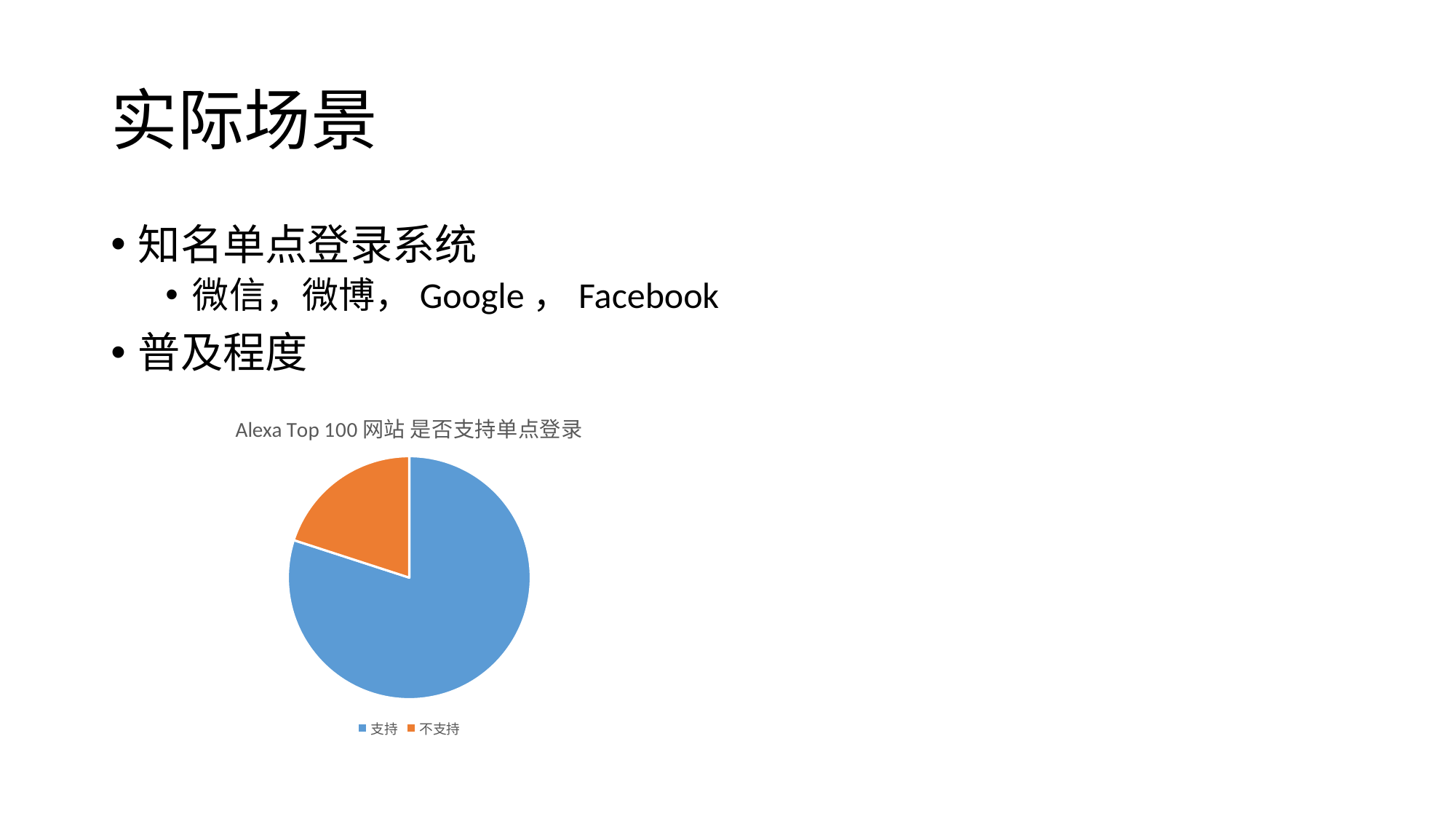

# 实际场景
知名单点登录系统
微信，微博，Google，Facebook
普及程度

### Chart:

| Category | Alexa Top 100网站 是否支持单点登录 |
|---|---|
| 支持 | 80.0 |
| 不支持 | 20.0 |